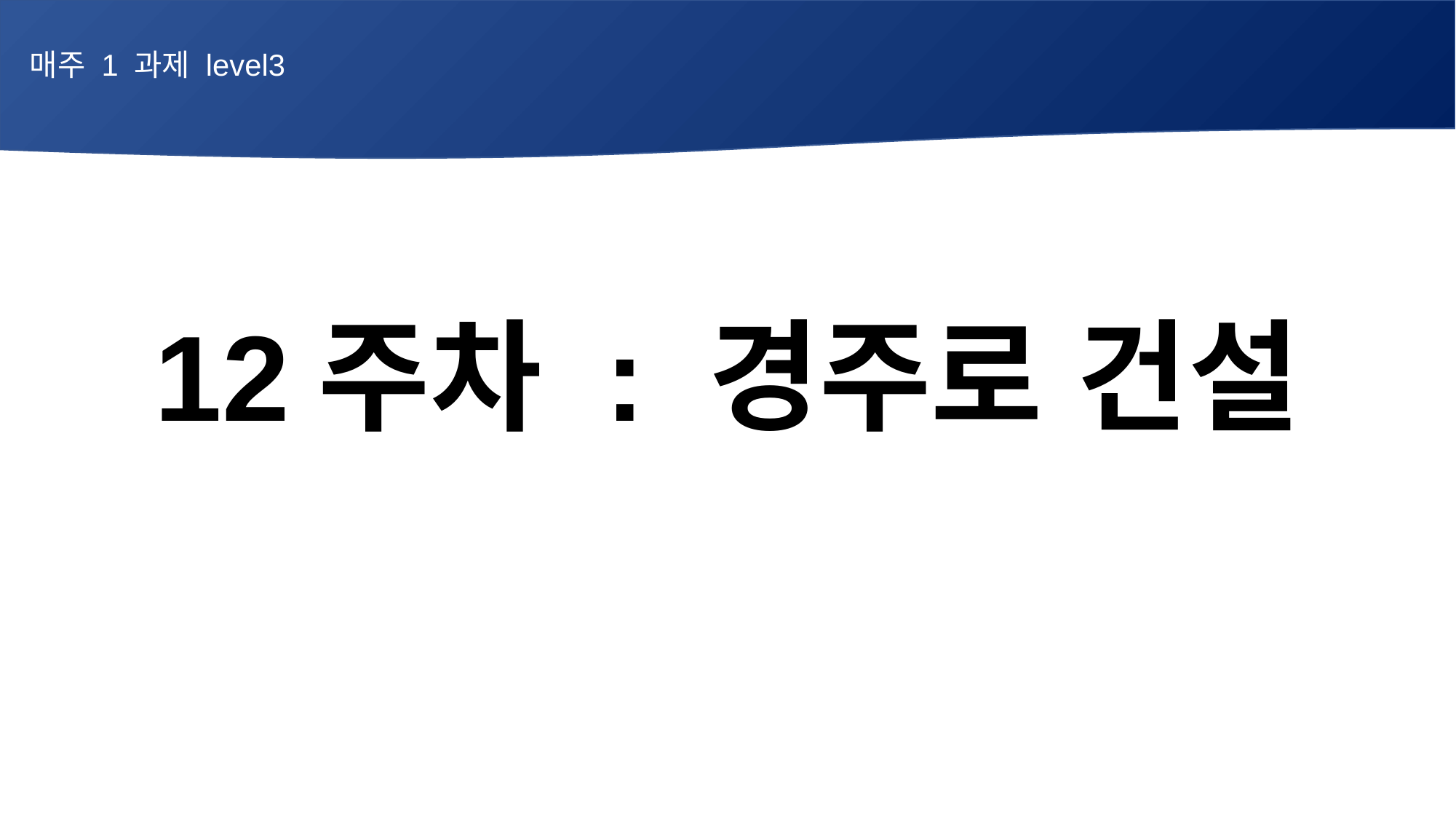

매주 1 과제 level3
12주차 : 경주로 건설